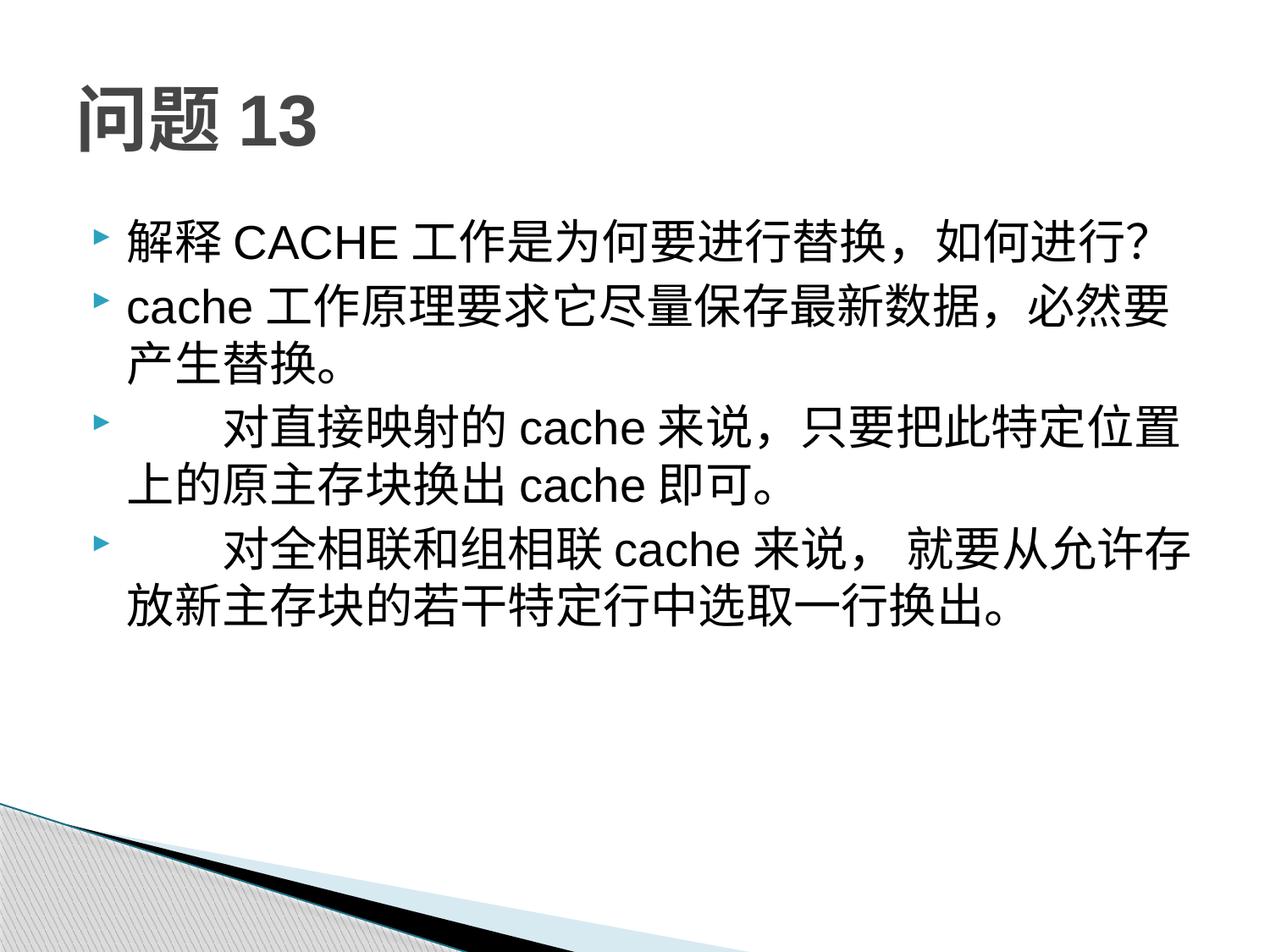

# 问题13
解释CACHE工作是为何要进行替换，如何进行？
cache工作原理要求它尽量保存最新数据，必然要产生替换。
　　对直接映射的cache来说，只要把此特定位置上的原主存块换出cache即可。
　　对全相联和组相联cache来说， 就要从允许存放新主存块的若干特定行中选取一行换出。